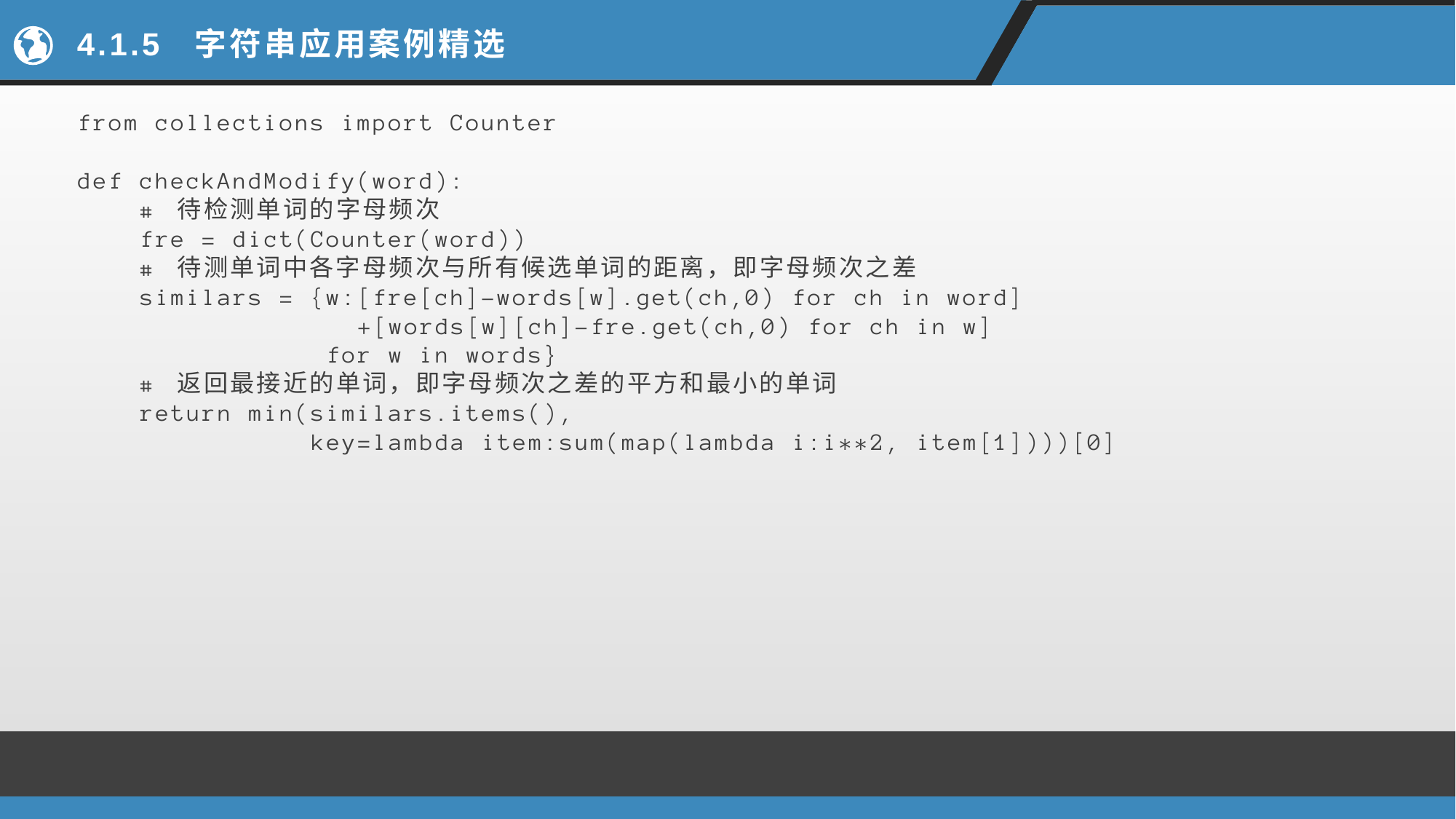

# 4.1.5  字符串应用案例精选

from collections import Counter

def checkAndModify(word):
    # 待检测单词的字母频次
    fre = dict(Counter(word))
    # 待测单词中各字母频次与所有候选单词的距离，即字母频次之差
    similars = {w:[fre[ch]-words[w].get(ch,0) for ch in word]
                  +[words[w][ch]-fre.get(ch,0) for ch in w]
                for w in words}
    # 返回最接近的单词，即字母频次之差的平方和最小的单词
    return min(similars.items(),
               key=lambda item:sum(map(lambda i:i**2, item[1])))[0]
67